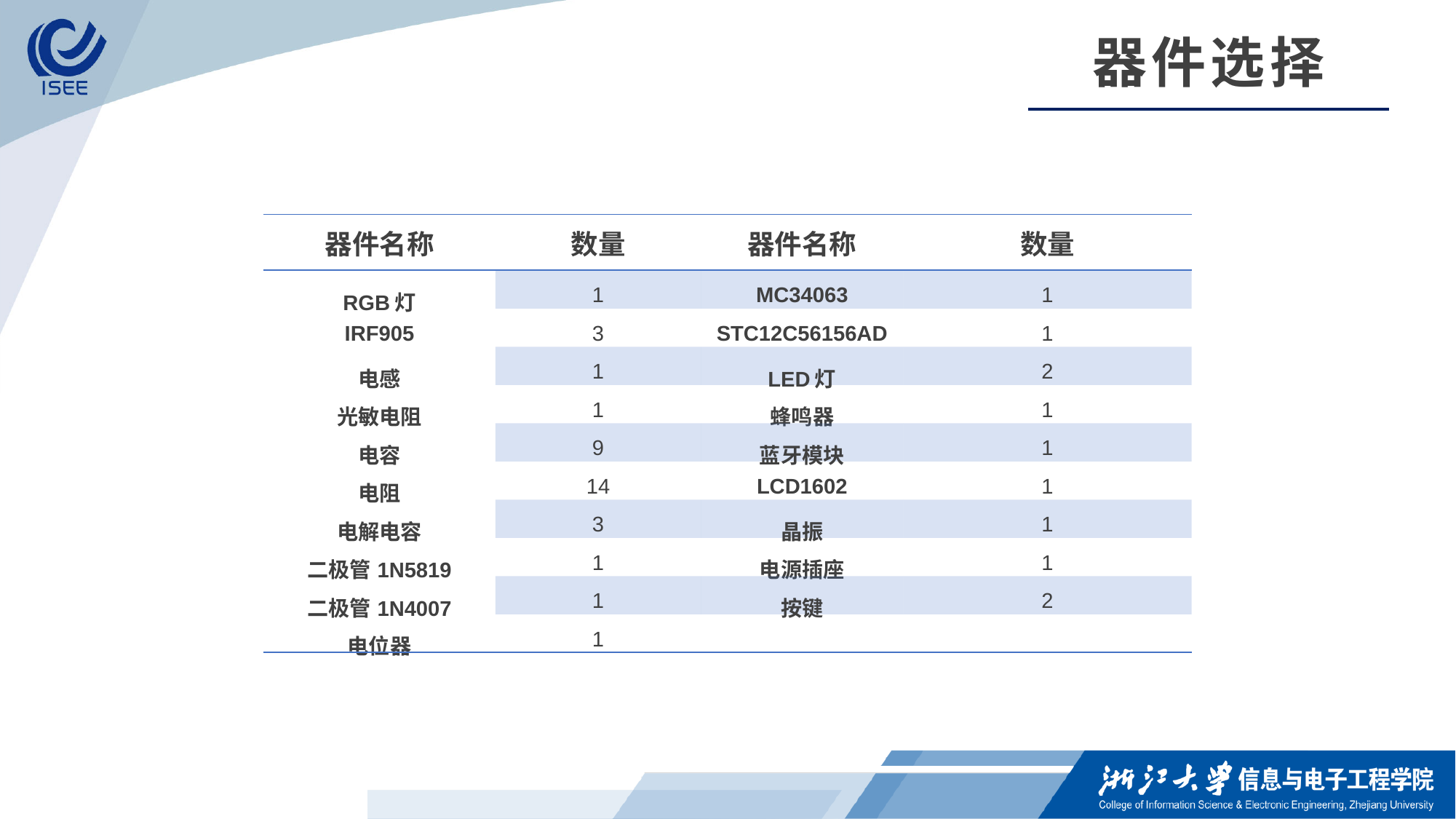

器件选择
| 器件名称 | 数量 | 器件名称 | 数量 |
| --- | --- | --- | --- |
| RGB灯 | 1 | MC34063 | 1 |
| IRF905 | 3 | STC12C56156AD | 1 |
| 电感 | 1 | LED灯 | 2 |
| 光敏电阻 | 1 | 蜂鸣器 | 1 |
| 电容 | 9 | 蓝牙模块 | 1 |
| 电阻 | 14 | LCD1602 | 1 |
| 电解电容 | 3 | 晶振 | 1 |
| 二极管1N5819 | 1 | 电源插座 | 1 |
| 二极管1N4007 | 1 | 按键 | 2 |
| 电位器 | 1 |  |  |